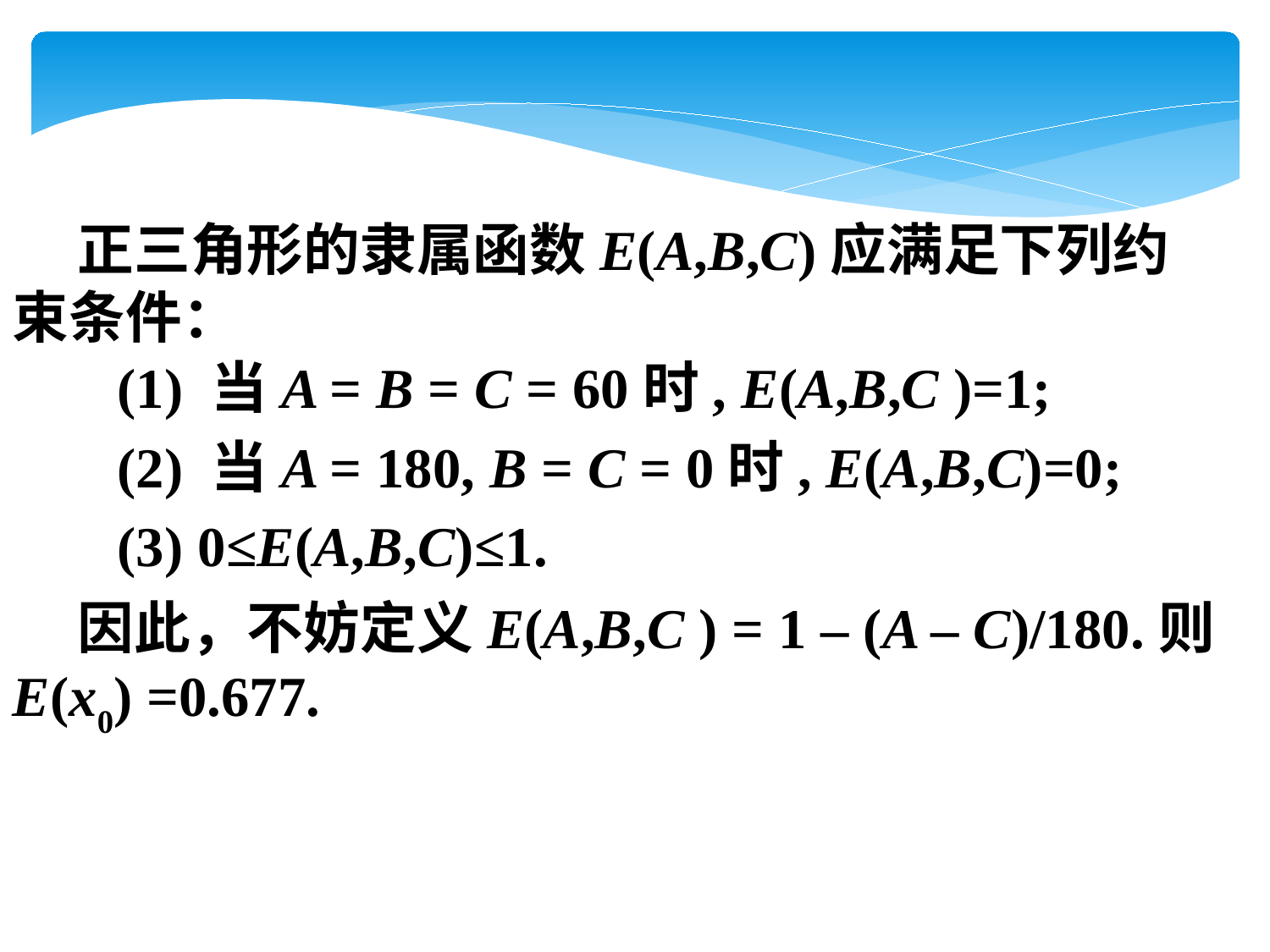

正三角形的隶属函数E(A,B,C)应满足下列约束条件：
(1) 当A = B = C = 60时, E(A,B,C )=1;
(2) 当A = 180, B = C = 0时, E(A,B,C)=0;
(3) 0≤E(A,B,C)≤1.
    因此，不妨定义E(A,B,C ) = 1 – (A – C)/180.则E(x0) =0.677.